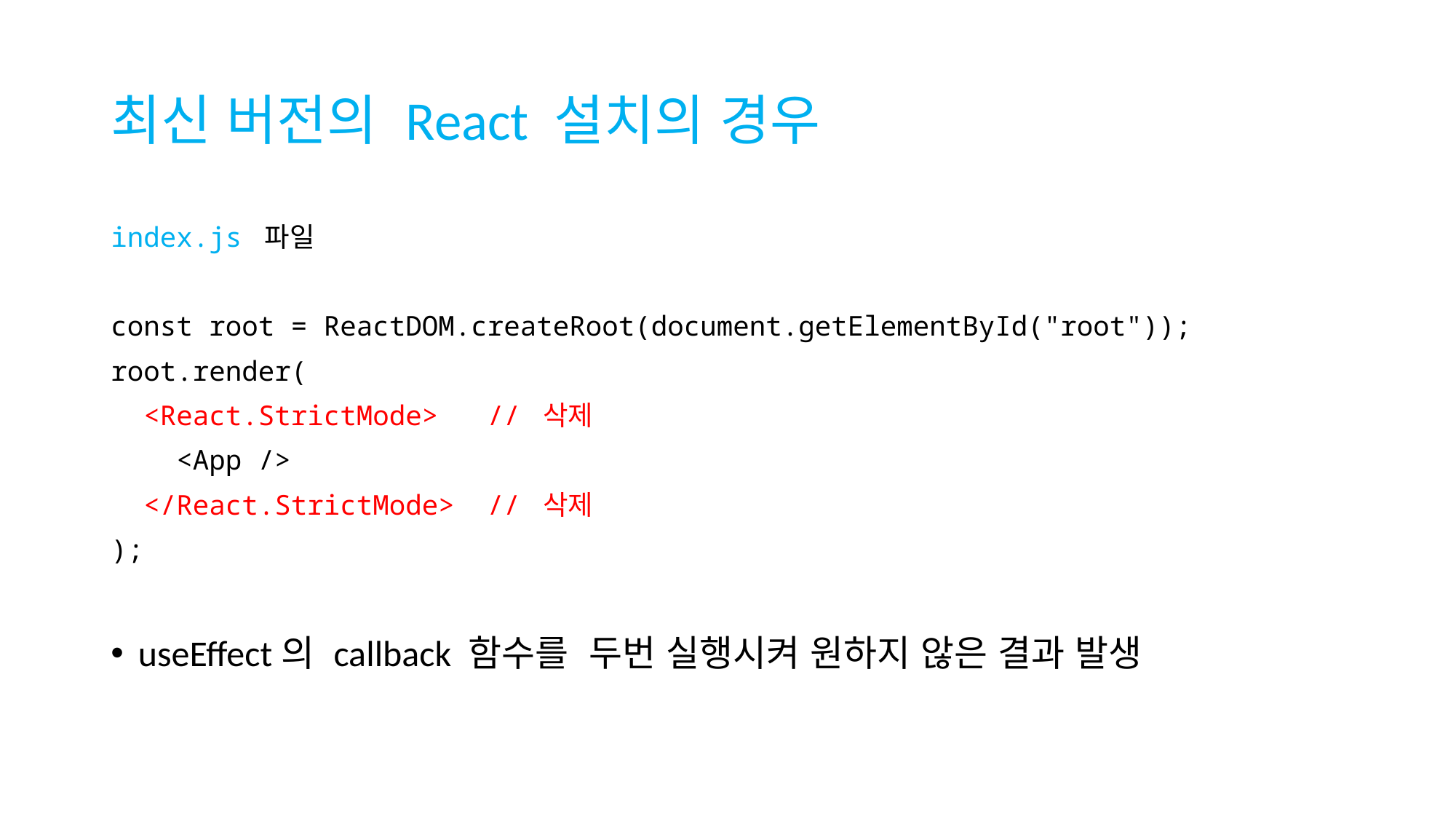

# 최신 버전의 React 설치의 경우
index.js 파일

const root = ReactDOM.createRoot(document.getElementById("root"));
root.render(
  <React.StrictMode>   // 삭제
    <App />
  </React.StrictMode>  // 삭제
);

useEffect의 callback 함수를  두번 실행시켜 원하지 않은 결과 발생